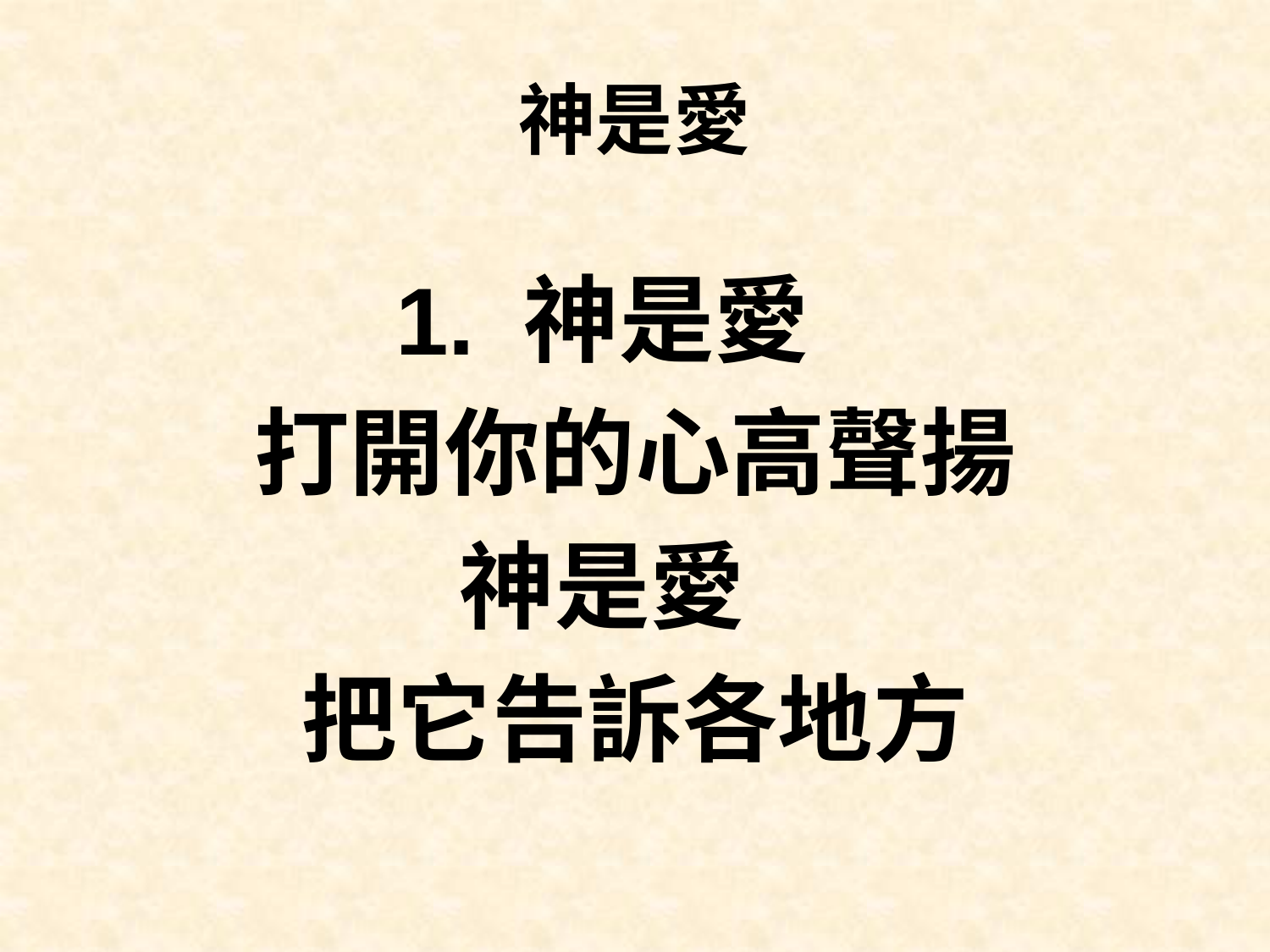

# 神是愛
1. 神是愛
打開你的心高聲揚
神是愛
把它告訴各地方